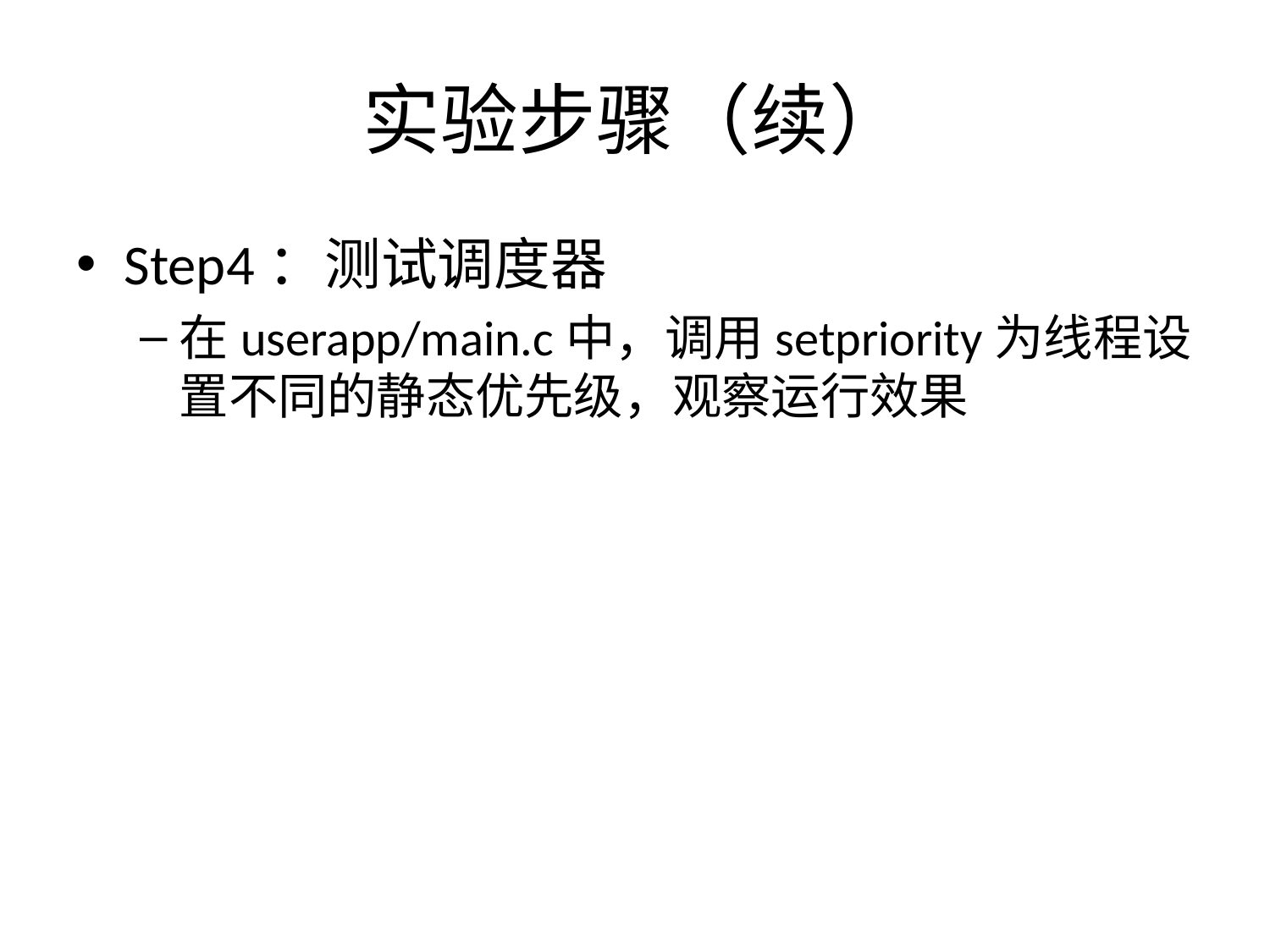

# 实验步骤（续）
Step4：测试调度器
在userapp/main.c中，调用setpriority为线程设置不同的静态优先级，观察运行效果